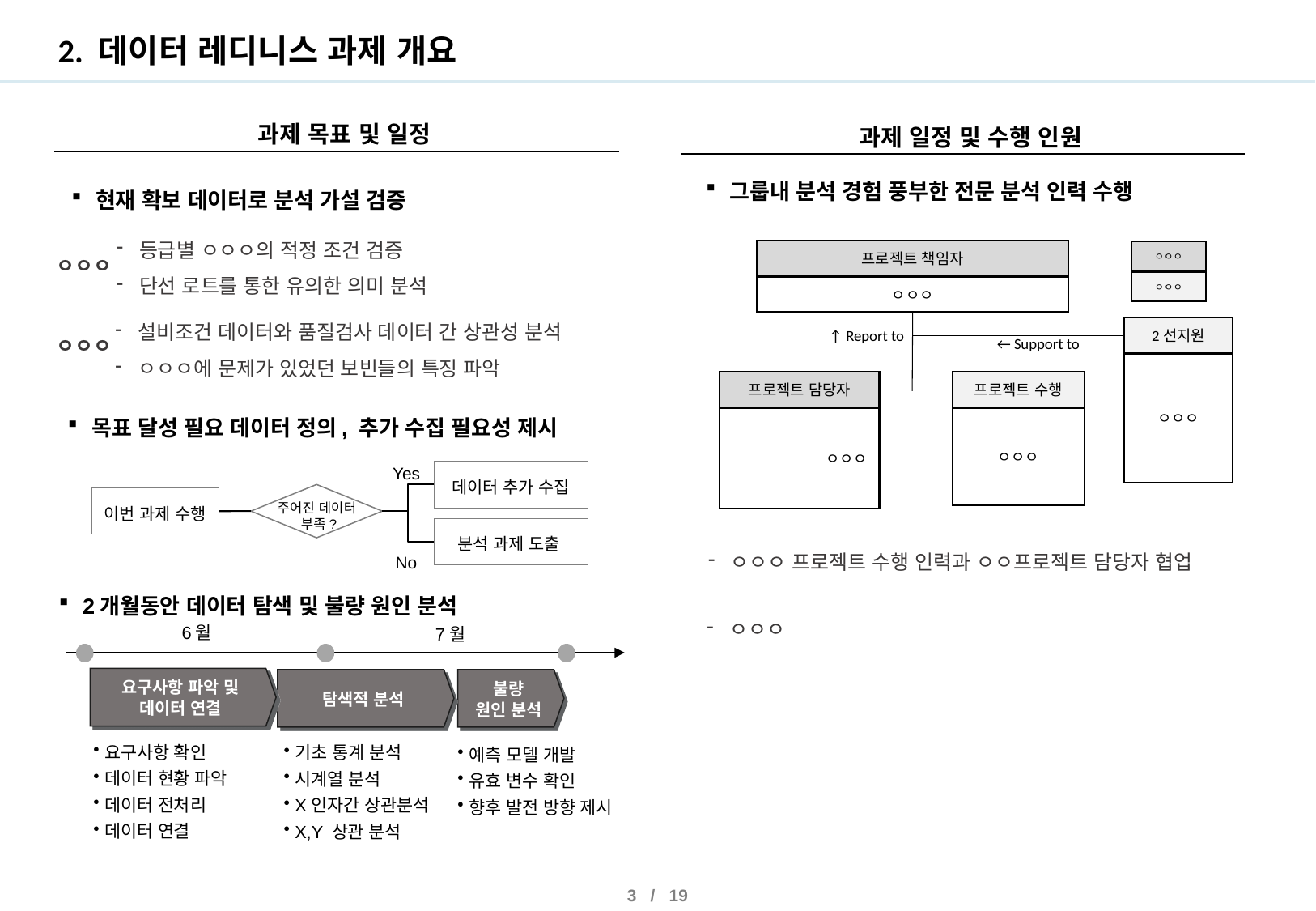

# 2. 데이터 레디니스 과제 개요
과제 목표 및 일정
과제 일정 및 수행 인원
그룹내 분석 경험 풍부한 전문 분석 인력 수행
현재 확보 데이터로 분석 가설 검증
등급별 ㅇㅇㅇ의 적정 조건 검증
단선 로트를 통한 유의한 의미 분석
ㅇㅇㅇ
프로젝트 책임자
ㅇㅇㅇ
ㅇㅇㅇ
ㅇㅇㅇ
2선지원
↑ Report to
← Support to
ㅇㅇㅇ
프로젝트 담당자
프로젝트 수행
ㅇㅇㅇ
ㅇㅇㅇ
설비조건 데이터와 품질검사 데이터 간 상관성 분석
ㅇㅇㅇ에 문제가 있었던 보빈들의 특징 파악
ㅇㅇㅇ
목표 달성 필요 데이터 정의, 추가 수집 필요성 제시
Yes
데이터 추가 수집
분석 과제 도출

이번 과제 수행
주어진 데이터
부족?
No
ㅇㅇㅇ 프로젝트 수행 인력과 ㅇㅇ프로젝트 담당자 협업
2개월동안 데이터 탐색 및 불량 원인 분석
6월
7월

요구사항 파악 및
데이터 연결
탐색적 분석
불량
원인 분석
요구사항 확인
데이터 현황 파악
데이터 전처리
데이터 연결
기초 통계 분석
시계열 분석
X인자간 상관분석
X,Y 상관 분석
예측 모델 개발
유효 변수 확인
향후 발전 방향 제시
ㅇㅇㅇ